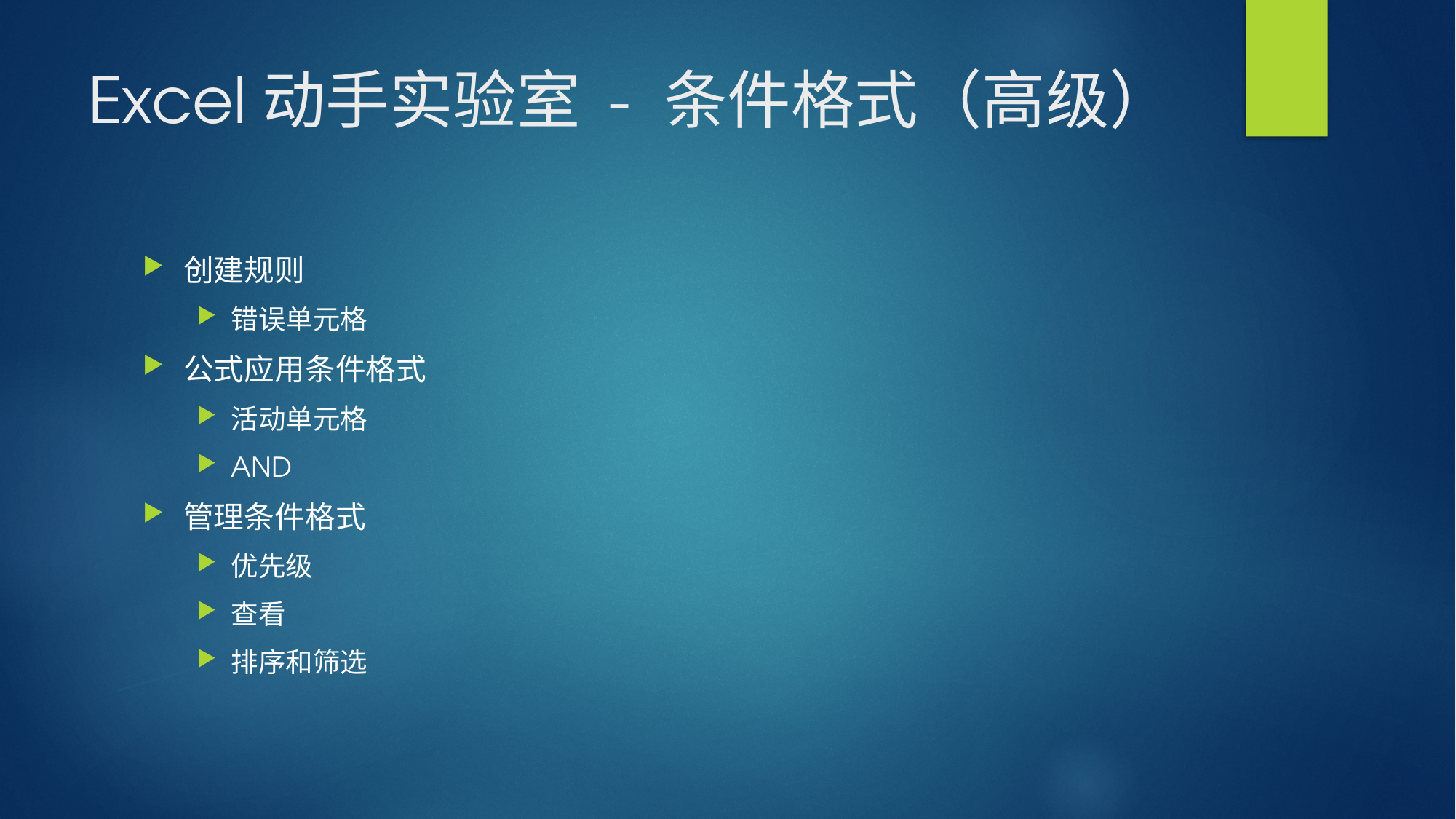

# Excel动手实验室 - 条件格式（高级）
创建规则
错误单元格
公式应用条件格式
活动单元格
AND
管理条件格式
优先级
查看
排序和筛选